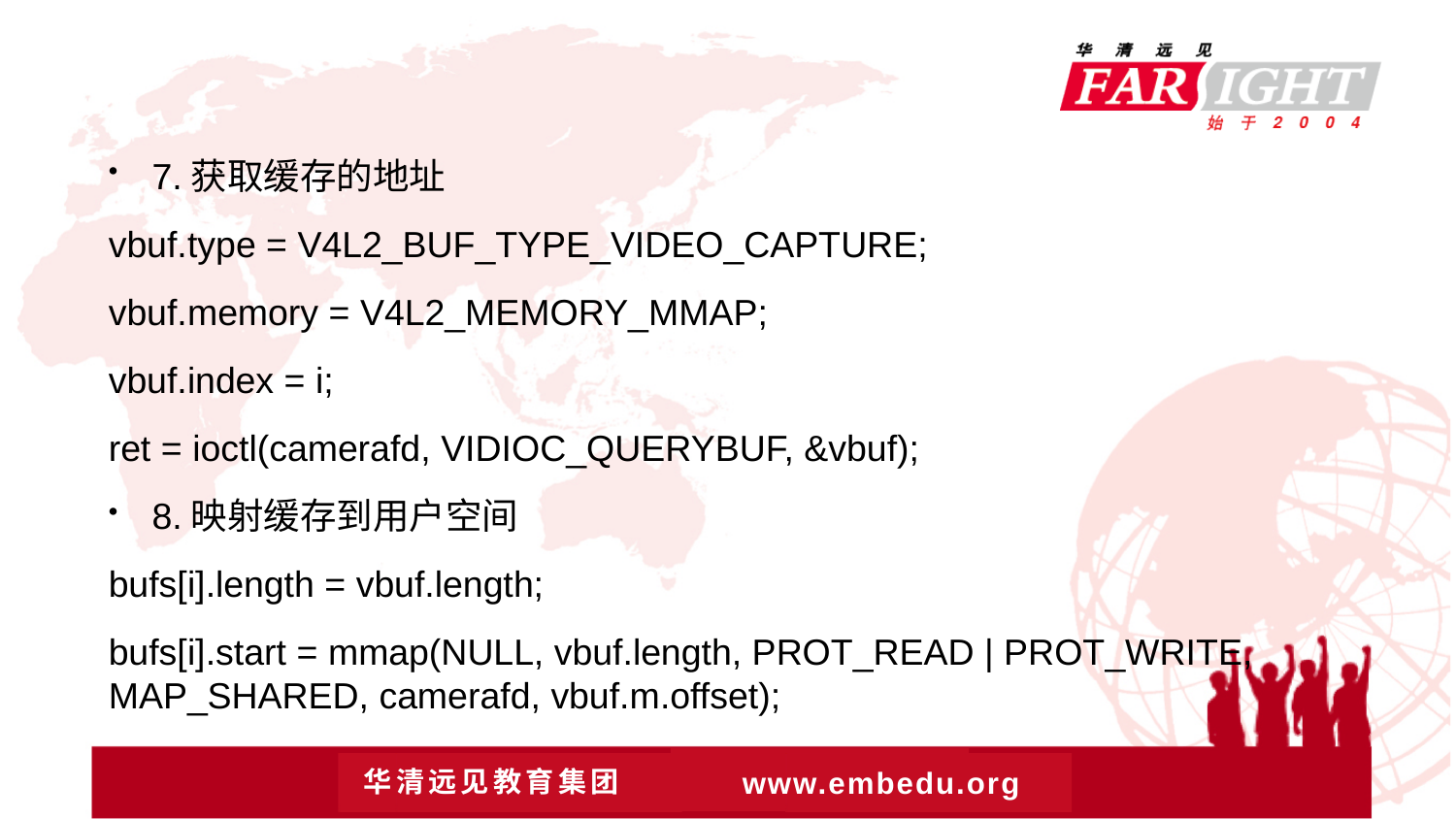

#
7.获取缓存的地址
vbuf.type = V4L2_BUF_TYPE_VIDEO_CAPTURE;
vbuf.memory = V4L2_MEMORY_MMAP;
vbuf.index = i;
ret = ioctl(camerafd, VIDIOC_QUERYBUF, &vbuf);
8.映射缓存到用户空间
bufs[i].length = vbuf.length;
bufs[i].start = mmap(NULL, vbuf.length, PROT_READ | PROT_WRITE, MAP_SHARED, camerafd, vbuf.m.offset);